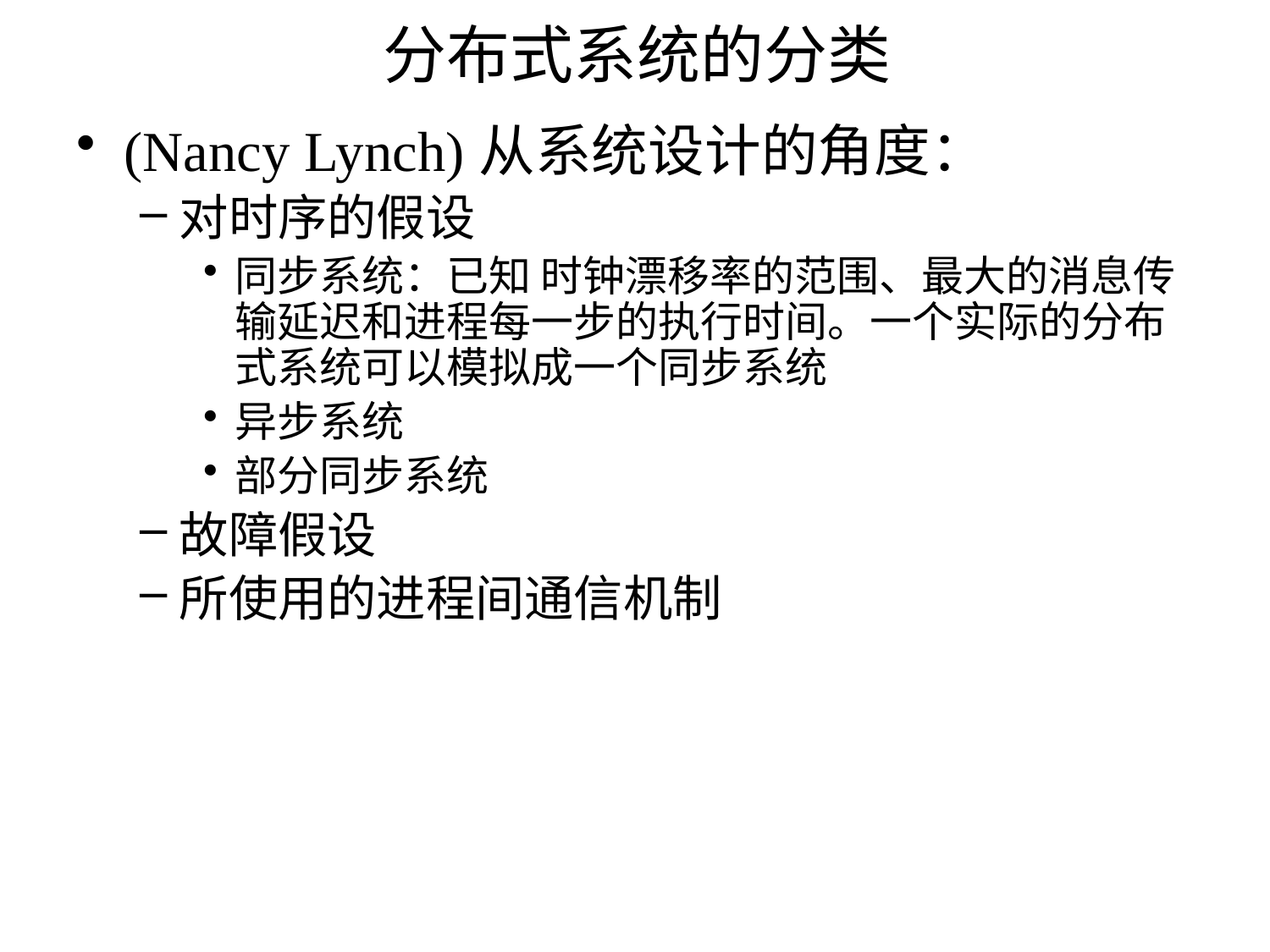

# 分布式系统的分类
(Nancy Lynch)从系统设计的角度：
对时序的假设
同步系统：已知 时钟漂移率的范围、最大的消息传输延迟和进程每一步的执行时间。一个实际的分布式系统可以模拟成一个同步系统
异步系统
部分同步系统
故障假设
所使用的进程间通信机制